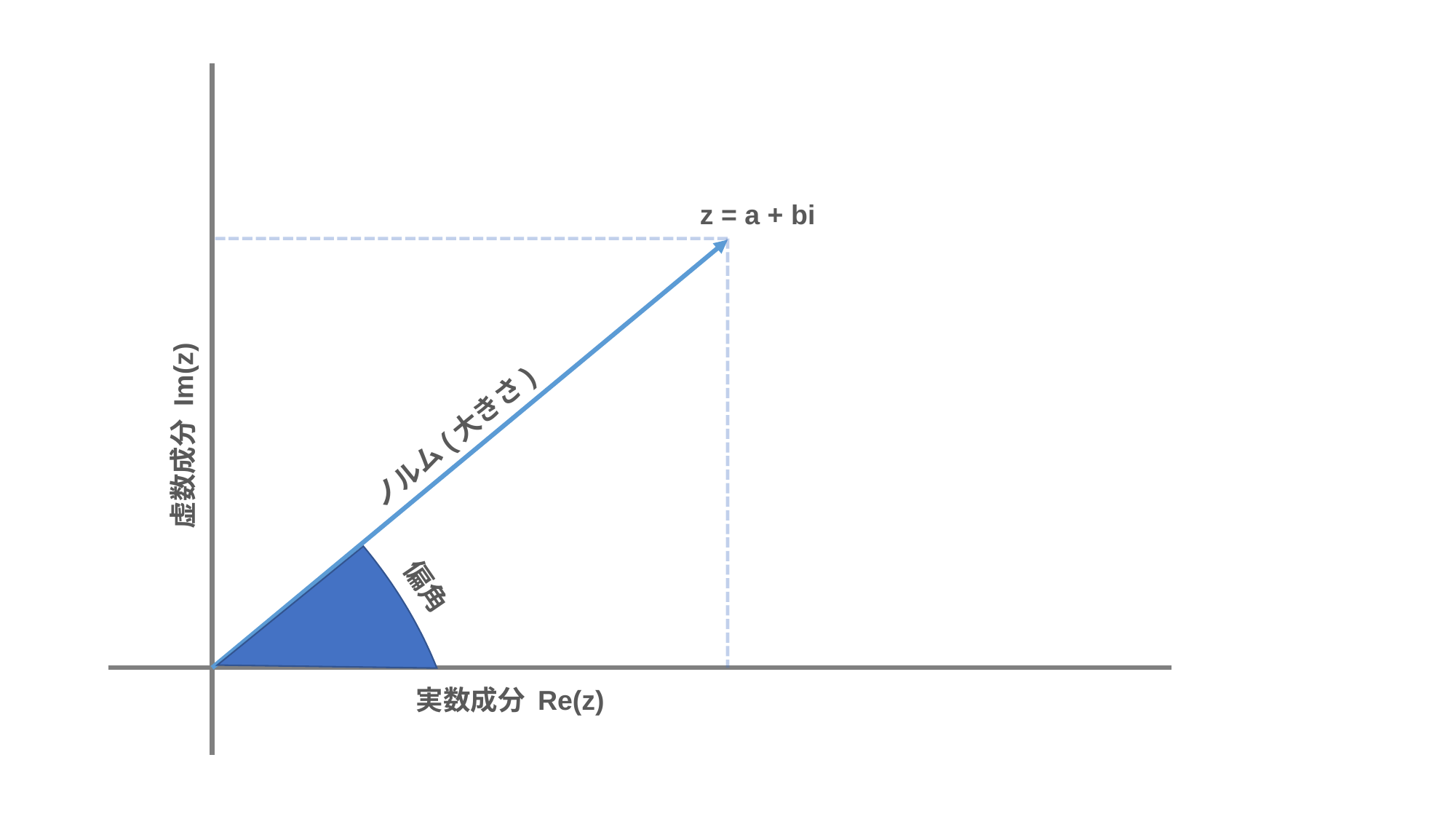

z = a + bi

虚数成分 Im(z)
ノルム(大きさ)
偏角
実数成分 Re(z)